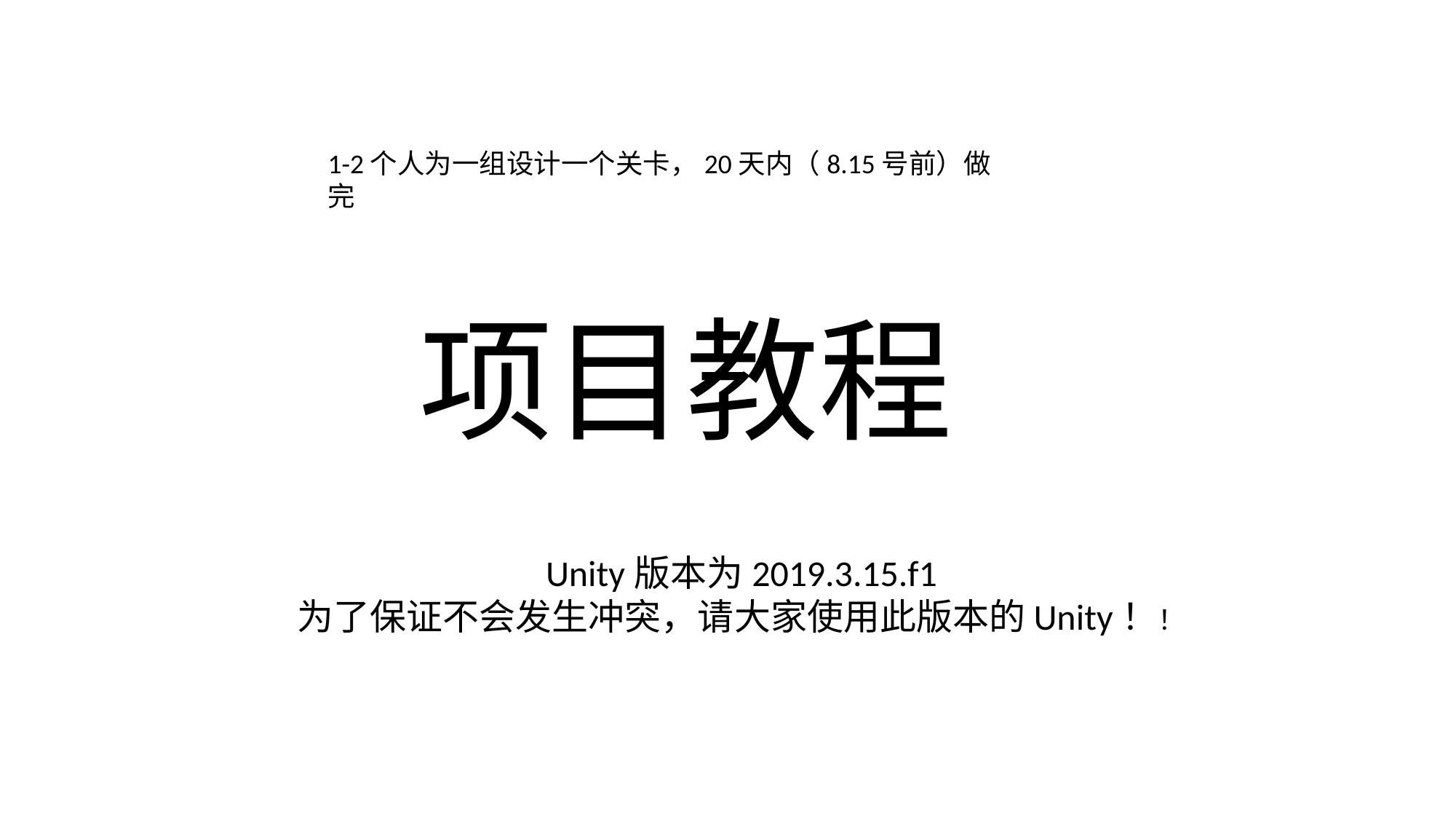

1-2个人为一组设计一个关卡，20天内（8.15号前）做完
项目教程
Unity版本为2019.3.15.f1
为了保证不会发生冲突，请大家使用此版本的Unity！！